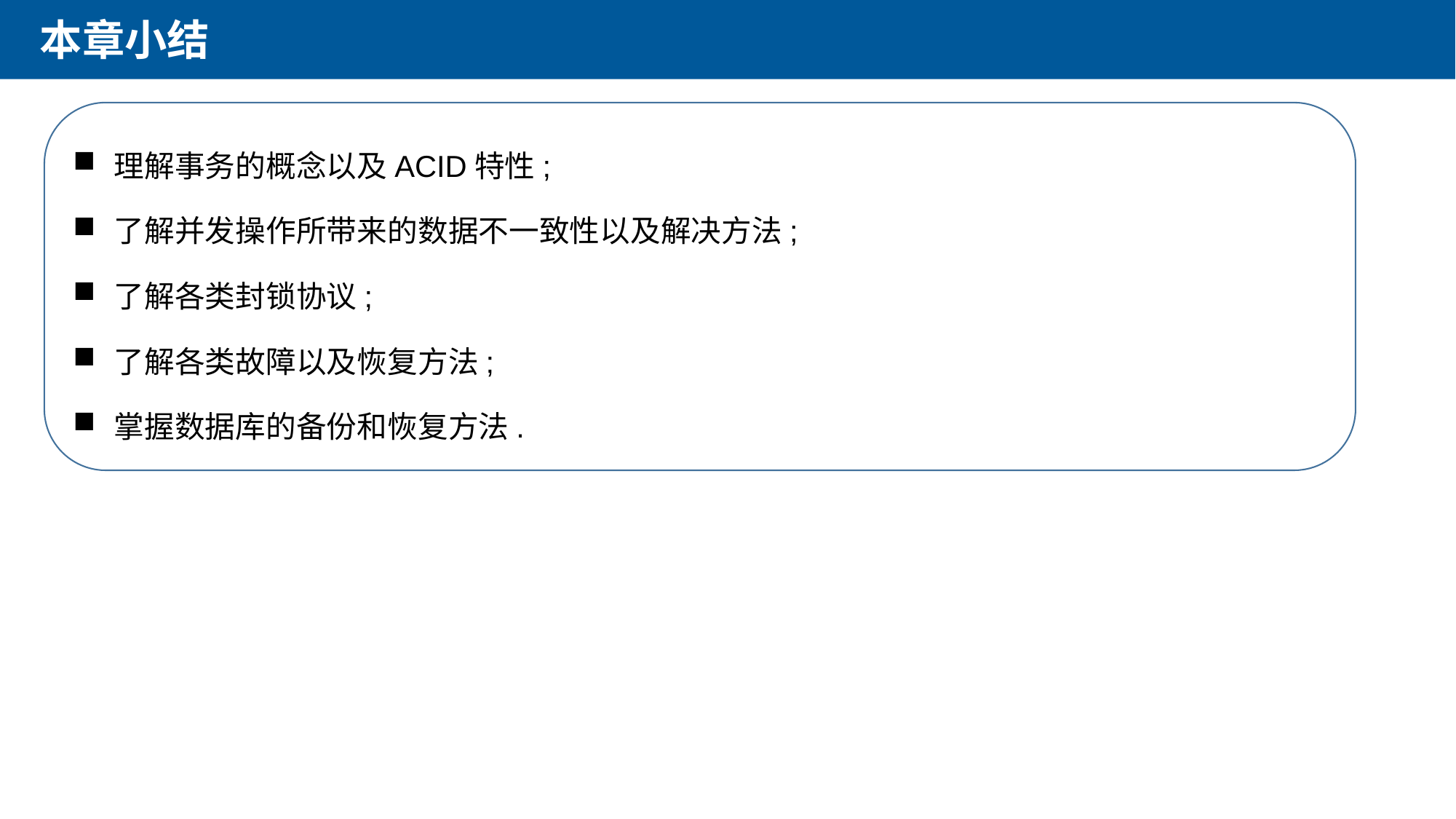

本章小结
理解事务的概念以及ACID特性;
了解并发操作所带来的数据不一致性以及解决方法;
了解各类封锁协议;
了解各类故障以及恢复方法;
掌握数据库的备份和恢复方法.